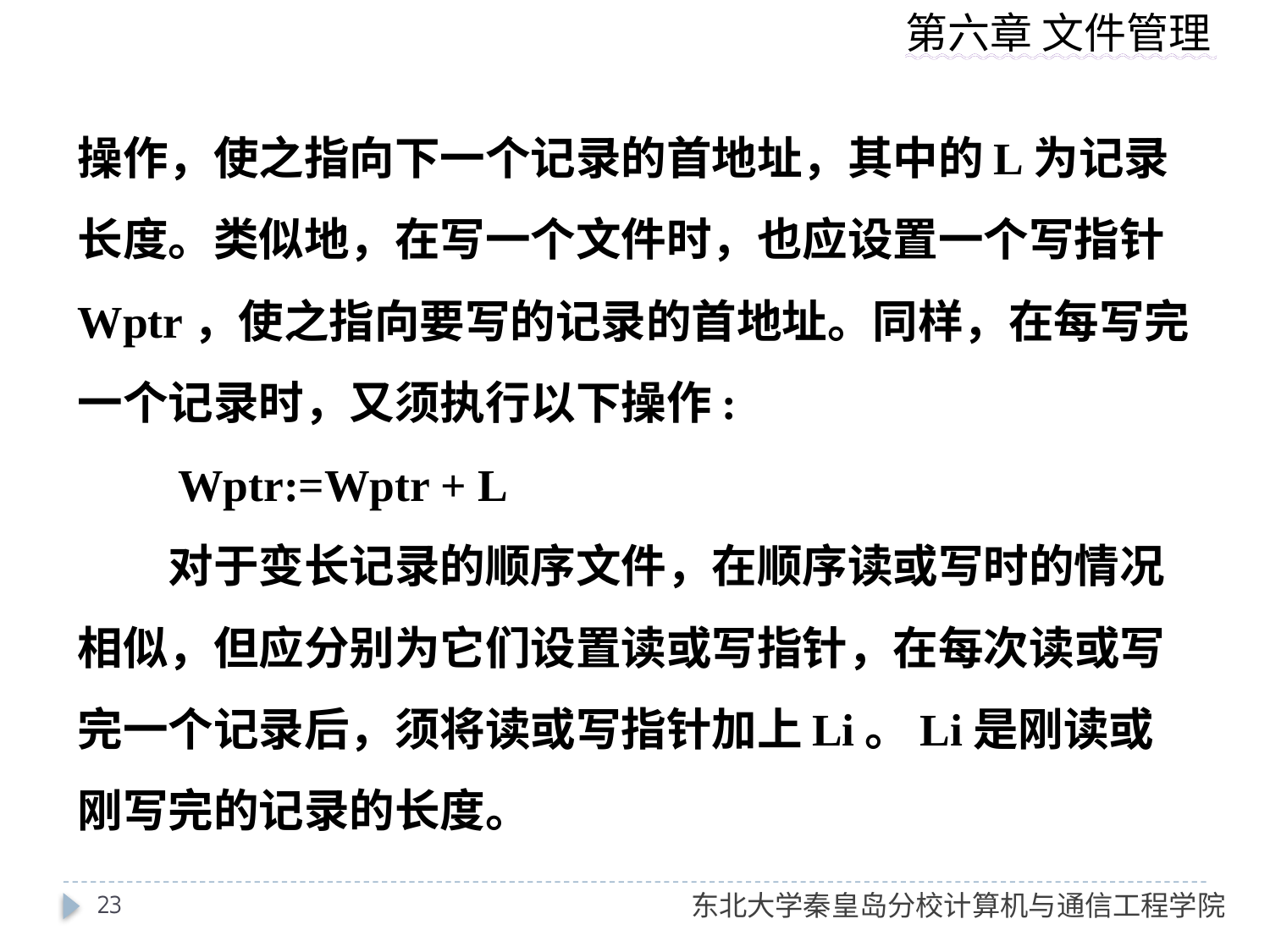

操作，使之指向下一个记录的首地址，其中的L为记录长度。类似地，在写一个文件时，也应设置一个写指针Wptr，使之指向要写的记录的首地址。同样，在每写完一个记录时，又须执行以下操作:
　　Wptr:=Wptr + L
　　对于变长记录的顺序文件，在顺序读或写时的情况相似，但应分别为它们设置读或写指针，在每次读或写完一个记录后，须将读或写指针加上Li。Li是刚读或刚写完的记录的长度。
23